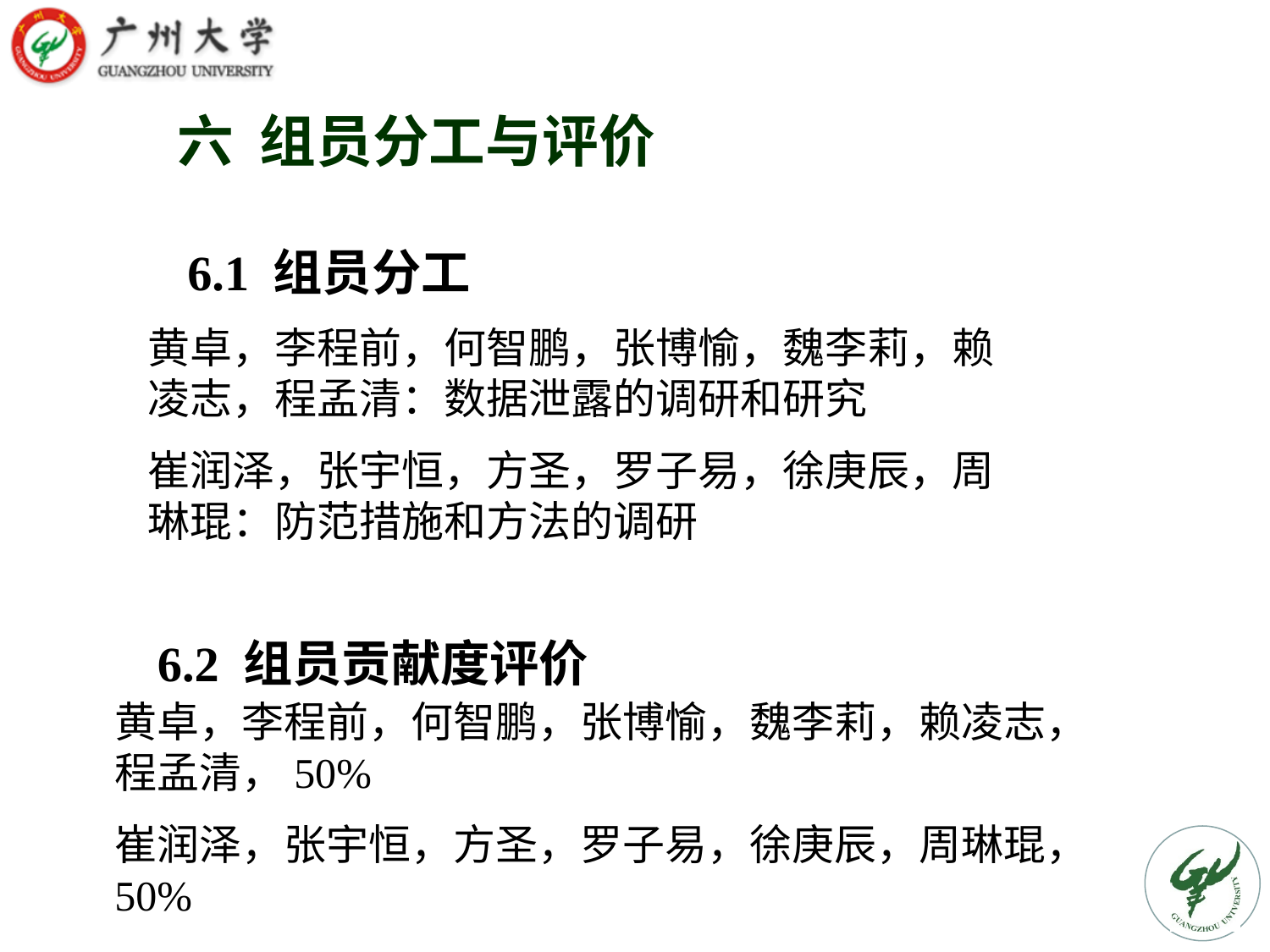

# 六  组员分工与评价
6.1 组员分工
黄卓，李程前，何智鹏，张博愉，魏李莉，赖凌志，程孟清：数据泄露的调研和研究
崔润泽，张宇恒，方圣，罗子易，徐庚辰，周琳琨：防范措施和方法的调研
6.2 组员贡献度评价
黄卓，李程前，何智鹏，张博愉，魏李莉，赖凌志，程孟清，50%
崔润泽，张宇恒，方圣，罗子易，徐庚辰，周琳琨，50%

18